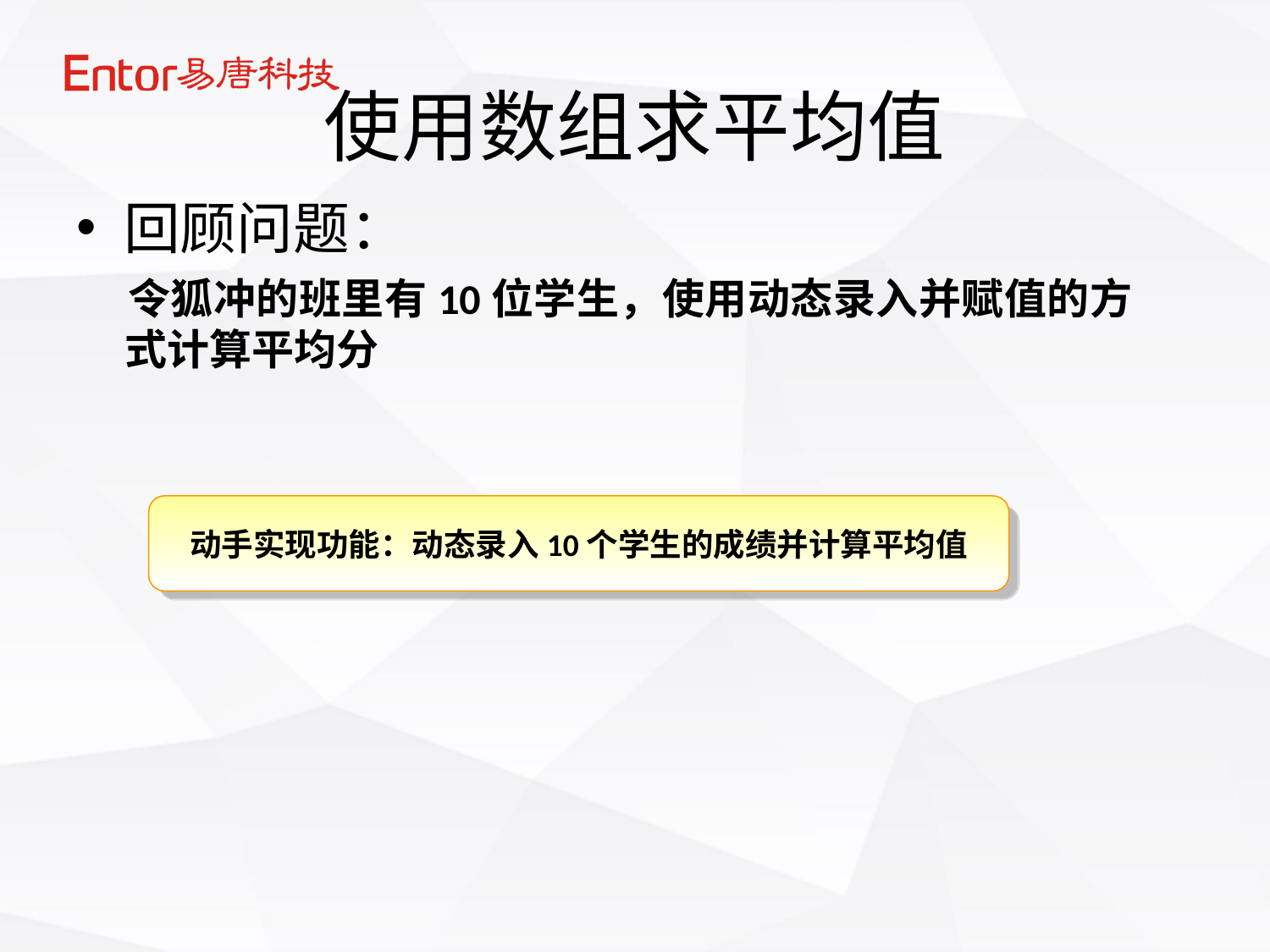

# 使用数组求平均值
回顾问题：
    令狐冲的班里有10位学生，使用动态录入并赋值的方式计算平均分

动手实现功能：动态录入10个学生的成绩并计算平均值